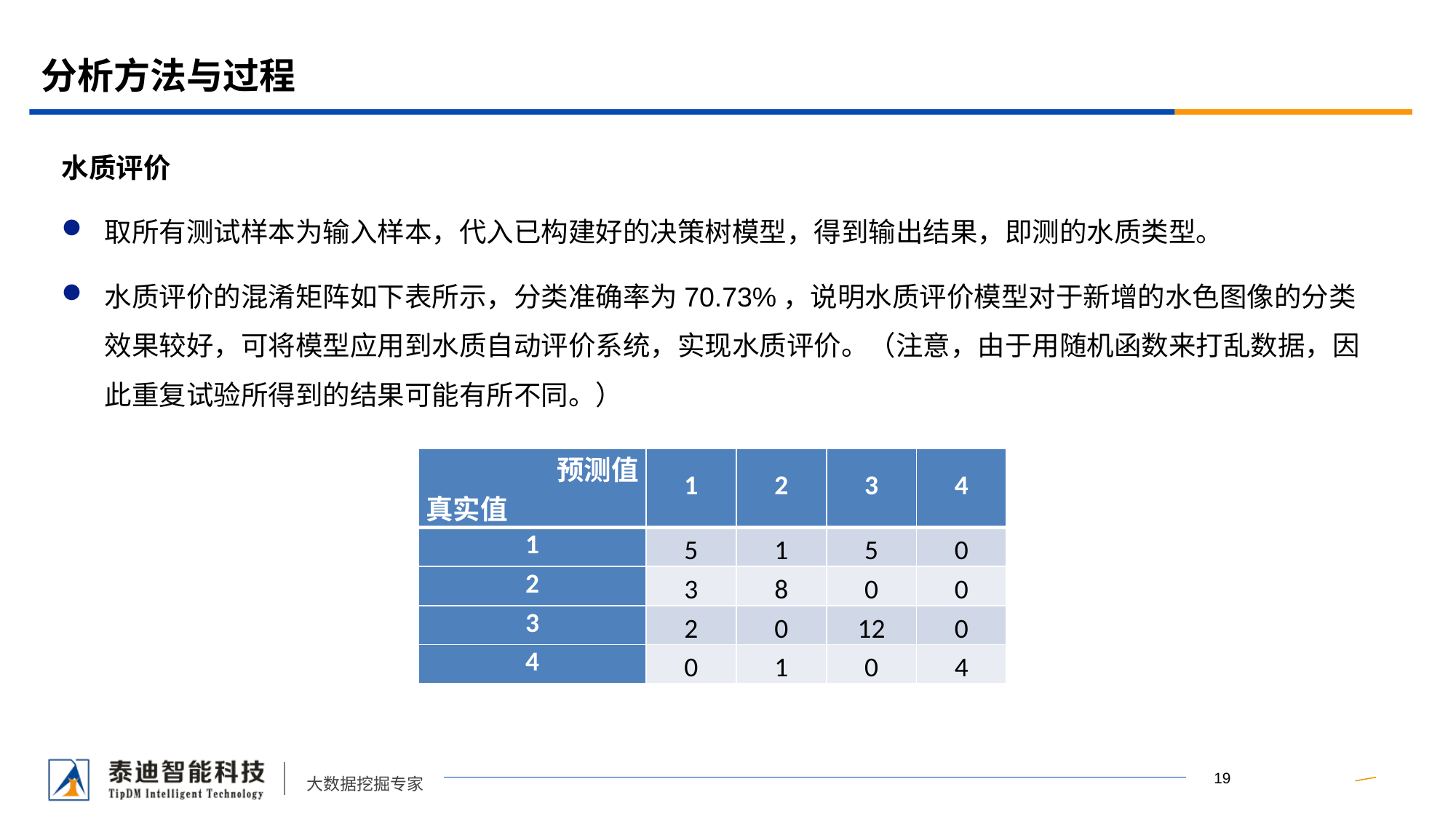

# 分析方法与过程
水质评价
取所有测试样本为输入样本，代入已构建好的决策树模型，得到输出结果，即测的水质类型。
水质评价的混淆矩阵如下表所示，分类准确率为70.73%，说明水质评价模型对于新增的水色图像的分类效果较好，可将模型应用到水质自动评价系统，实现水质评价。（注意，由于用随机函数来打乱数据，因此重复试验所得到的结果可能有所不同。）
| 预测值 真实值 | 1 | 2 | 3 | 4 |
| --- | --- | --- | --- | --- |
| 1 | 5 | 1 | 5 | 0 |
| 2 | 3 | 8 | 0 | 0 |
| 3 | 2 | 0 | 12 | 0 |
| 4 | 0 | 1 | 0 | 4 |